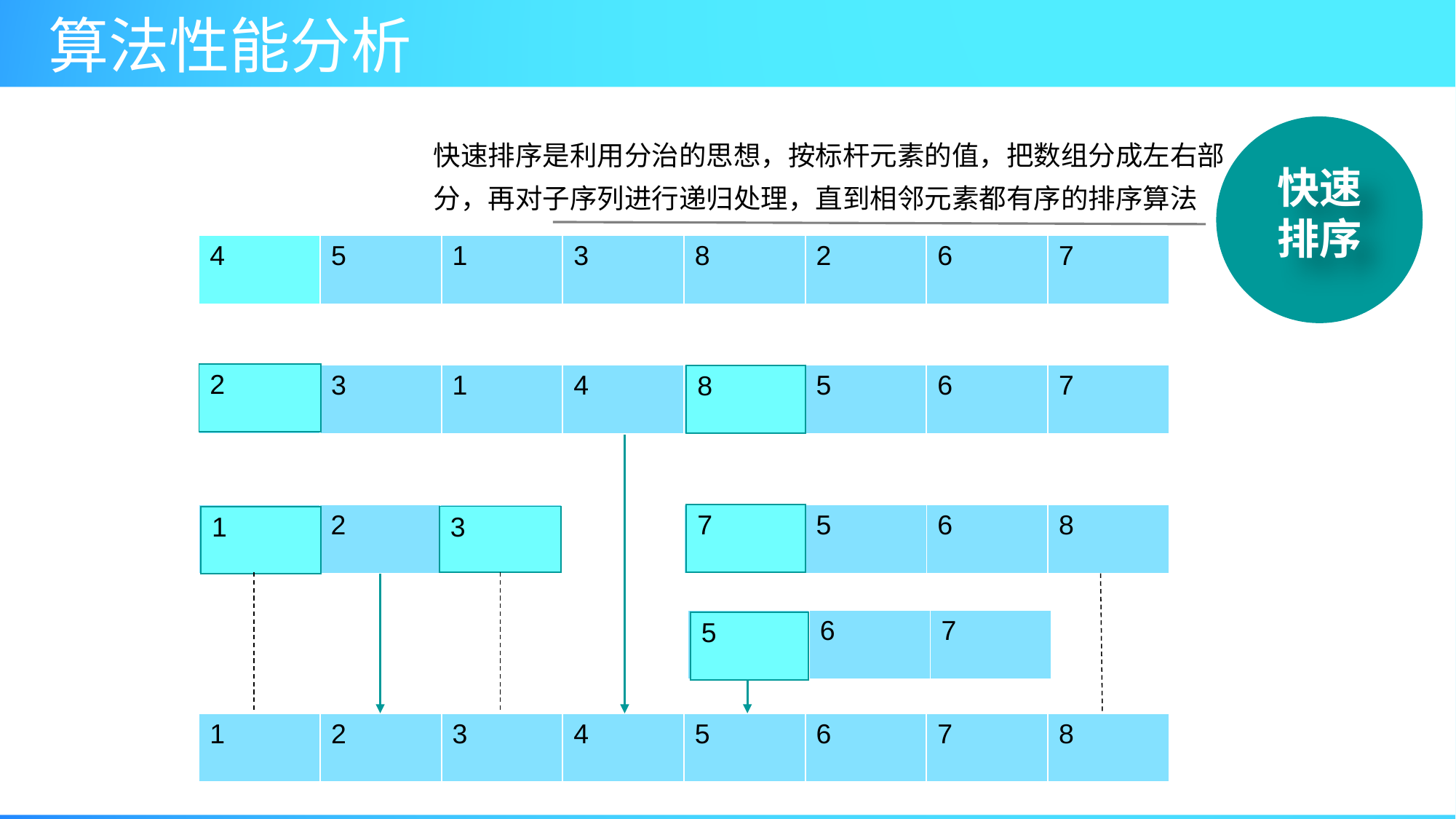

快速排序
快速排序是利用分治的思想，按标杆元素的值，把数组分成左右部分，再对子序列进行递归处理，直到相邻元素都有序的排序算法
| 4 | 5 | 1 | 3 | 8 | 2 | 6 | 7 |
| --- | --- | --- | --- | --- | --- | --- | --- |
| 2 |
| --- |
| 2 | 3 | 1 | 4 | 8 | 5 | 6 | 7 |
| --- | --- | --- | --- | --- | --- | --- | --- |
| 8 |
| --- |
| 7 |
| --- |
| 1 | 2 | 3 |
| --- | --- | --- |
| 7 | 5 | 6 | 8 |
| --- | --- | --- | --- |
| 3 |
| --- |
| 1 |
| --- |
| 5 | 6 | 7 |
| --- | --- | --- |
| 5 |
| --- |
| 1 | 2 | 3 | 4 | 5 | 6 | 7 | 8 |
| --- | --- | --- | --- | --- | --- | --- | --- |